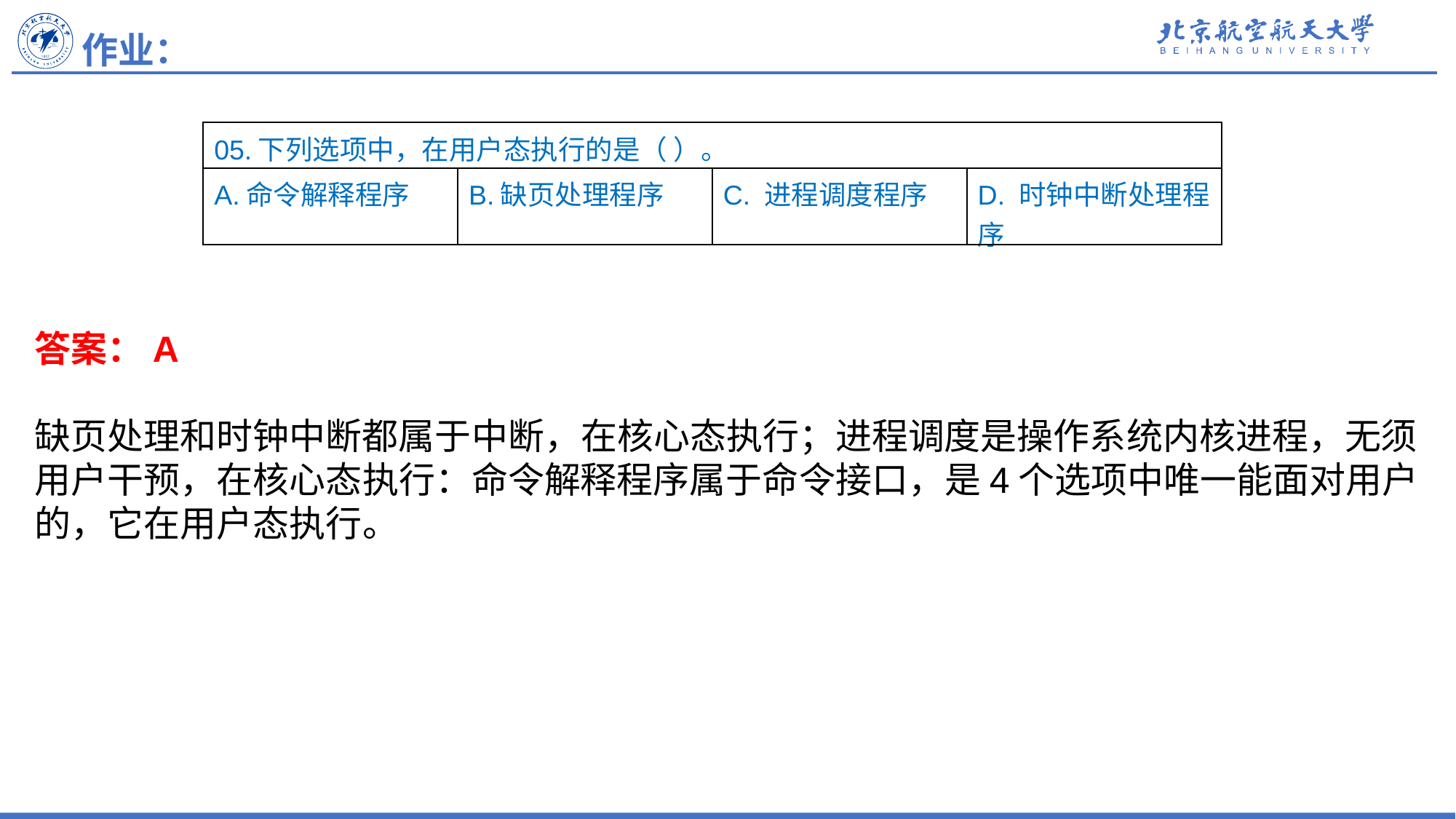

作业：
| 05.下列选项中，在用户态执行的是（ ）。 |  |  |  |
| --- | --- | --- | --- |
| A.命令解释程序 | B.缺页处理程序 | C. 进程调度程序 | D. 时钟中断处理程序 |
答案：A

缺页处理和时钟中断都属于中断，在核心态执行；进程调度是操作系统内核进程，无须用户干预，在核心态执行：命令解释程序属于命令接口，是4个选项中唯一能面对用户的，它在用户态执行。
14